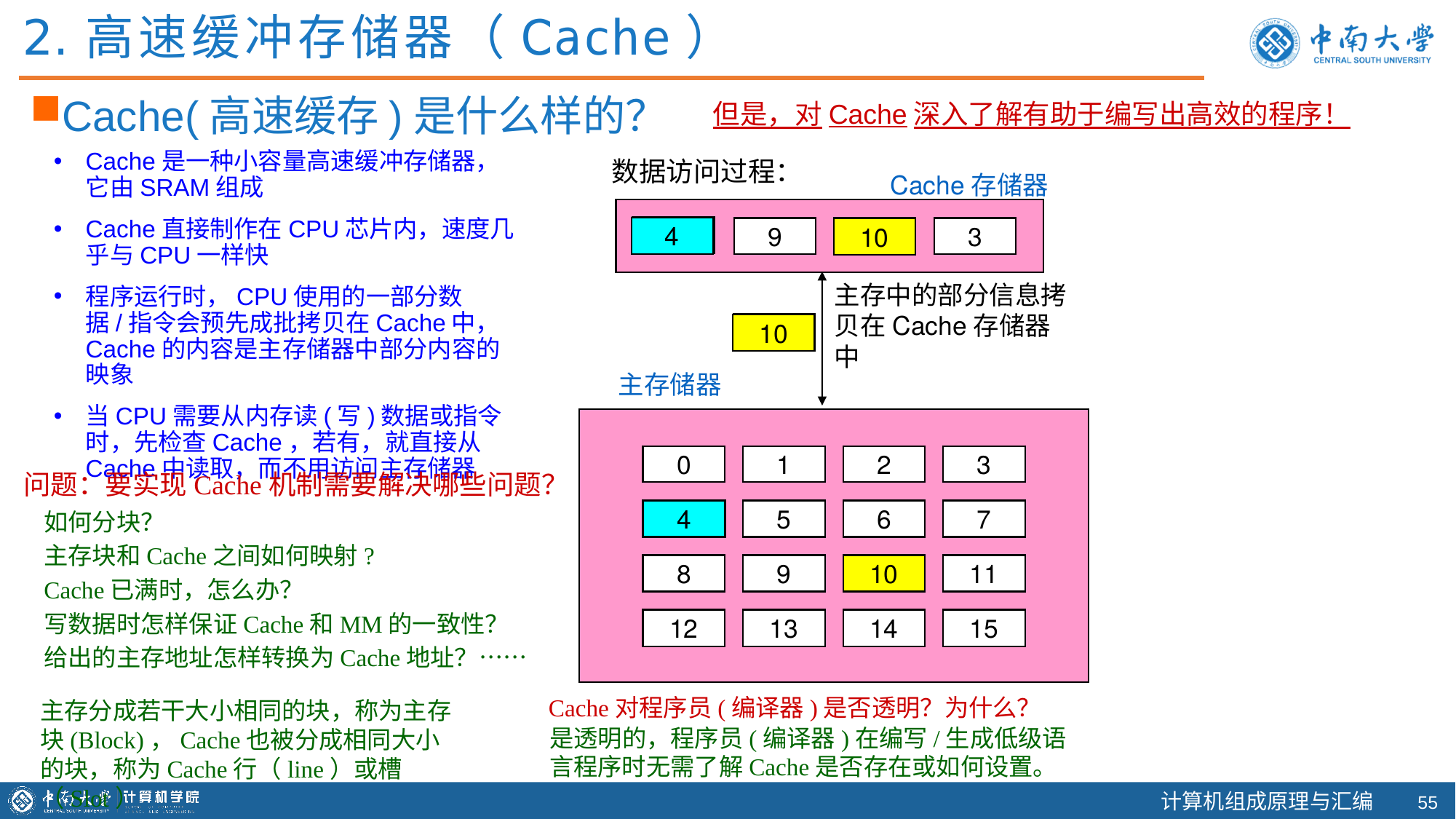

2.高速缓冲存储器（Cache）

Cache(高速缓存)是什么样的？
但是，对Cache深入了解有助于编写出高效的程序！
Cache是一种小容量高速缓冲存储器，它由SRAM组成
Cache直接制作在CPU芯片内，速度几乎与CPU一样快
程序运行时，CPU使用的一部分数据/指令会预先成批拷贝在Cache中，Cache的内容是主存储器中部分内容的映象
当CPU需要从内存读(写)数据或指令时，先检查Cache，若有，就直接从Cache中读取，而不用访问主存储器
数据访问过程：
Cache存储器

8
4
9
14
3
10

主存中的部分信息拷贝在Cache存储器中
4
10
主存储器

0
1
2
3
问题：要实现Cache机制需要解决哪些问题？
4
4
5
6
7
如何分块？
主存块和Cache之间如何映射?
Cache已满时，怎么办？
写数据时怎样保证Cache和MM的一致性？
给出的主存地址怎样转换为Cache地址？……
8
9
10
10
11
12
13
14
15
Cache对程序员(编译器)是否透明？为什么？
主存分成若干大小相同的块，称为主存块(Block)，Cache也被分成相同大小的块，称为Cache行（line）或槽（Slot）
是透明的，程序员(编译器)在编写/生成低级语言程序时无需了解Cache是否存在或如何设置。
55